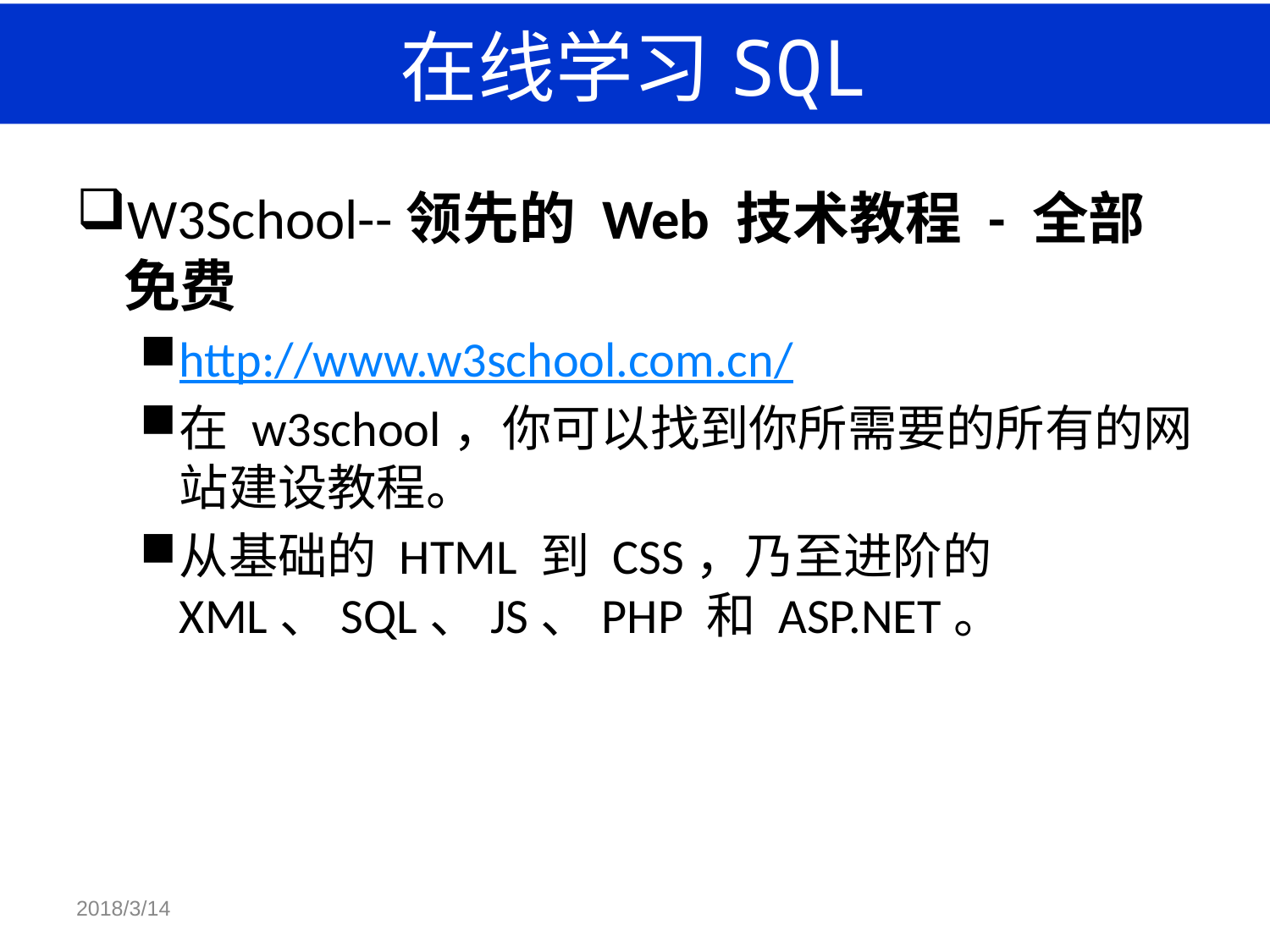

# 在线学习SQL
W3School--领先的 Web 技术教程 - 全部免费
http://www.w3school.com.cn/
在 w3school，你可以找到你所需要的所有的网站建设教程。
从基础的 HTML 到 CSS，乃至进阶的XML、SQL、JS、PHP 和 ASP.NET。

2018/3/14